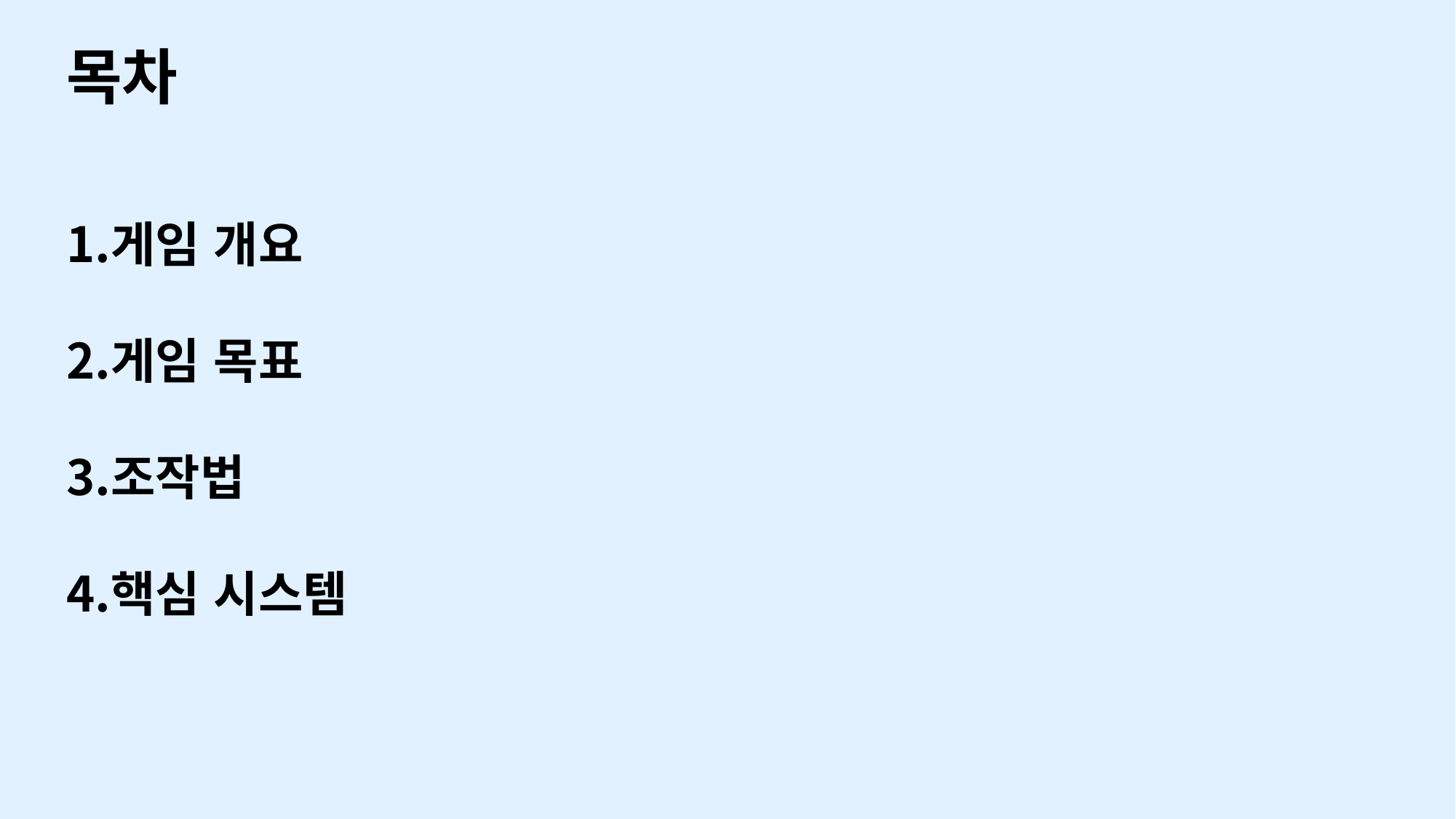

목차
게임 개요
게임 목표
조작법
핵심 시스템